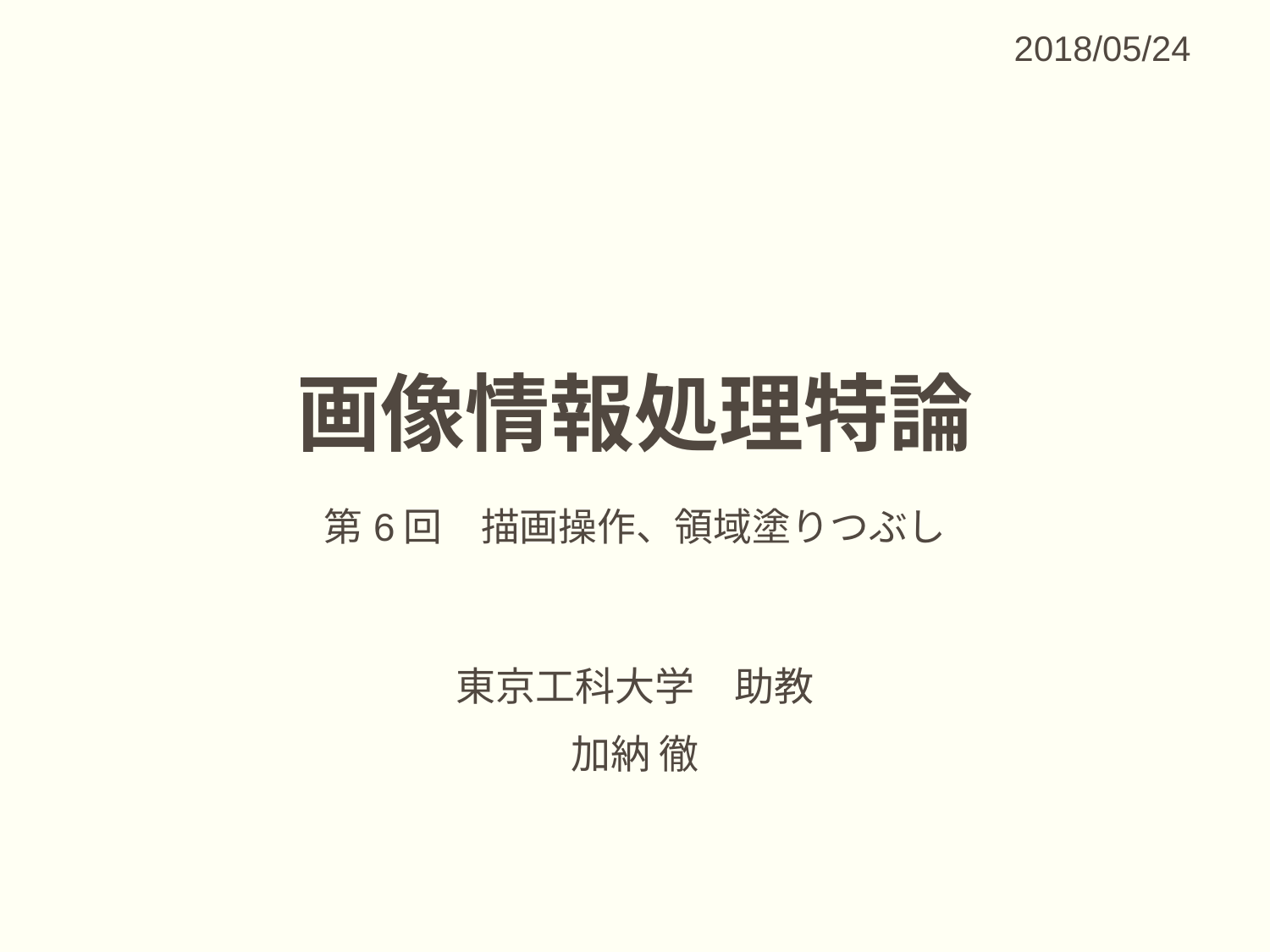

2018/05/24
# 画像情報処理特論 第6回　描画操作、領域塗りつぶし
東京工科大学　助教
加納 徹